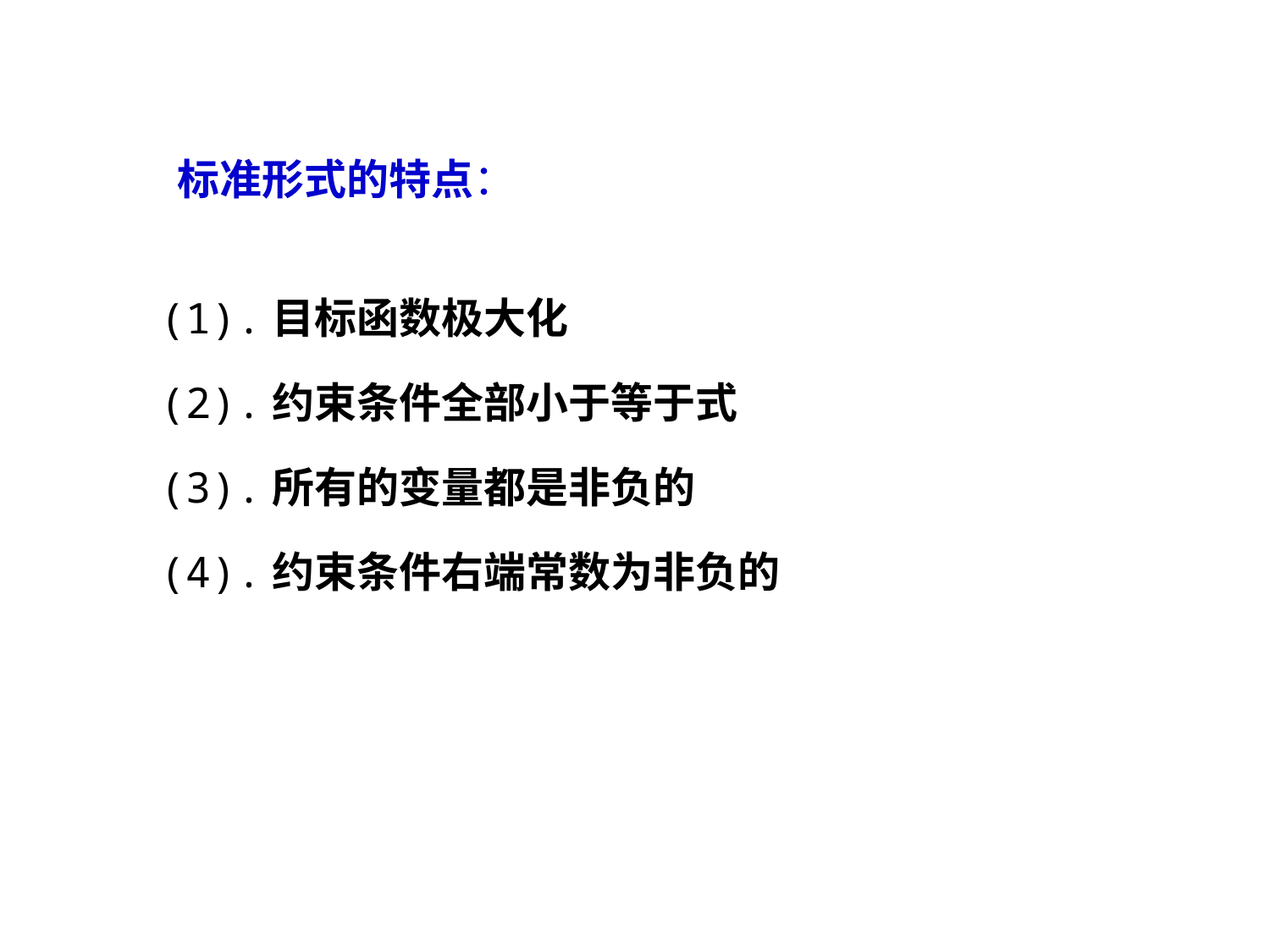

标准形式的特点：
(1).目标函数极大化
(2).约束条件全部小于等于式
(3).所有的变量都是非负的
(4).约束条件右端常数为非负的